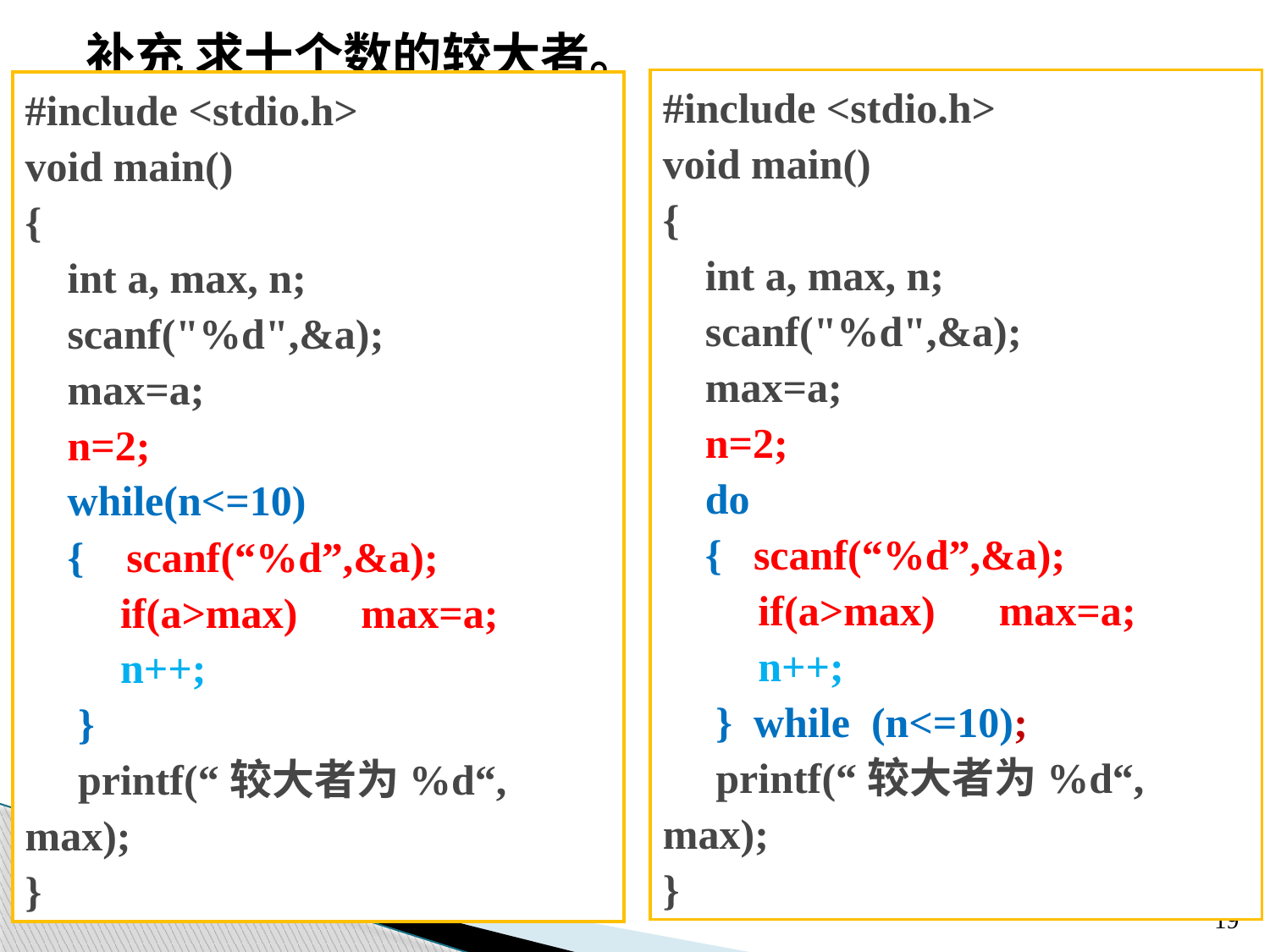

补充 求十个数的较大者。
#include <stdio.h>
void main()
{
    int a, max, n;
    scanf("%d",&a);
    max=a;
    n=2;
    do
    {   scanf(“%d”,&a);
         if(a>max)      max=a;
         n++;
     }  while  (n<=10);
     printf(“较大者为%d“, max);
}
#include <stdio.h>
void main()
{
    int a, max, n;
    scanf("%d",&a);
    max=a;
    n=2;
    while(n<=10)
    {    scanf(“%d”,&a);
         if(a>max)      max=a;
         n++;
     }
     printf(“较大者为%d“, max);
}
19